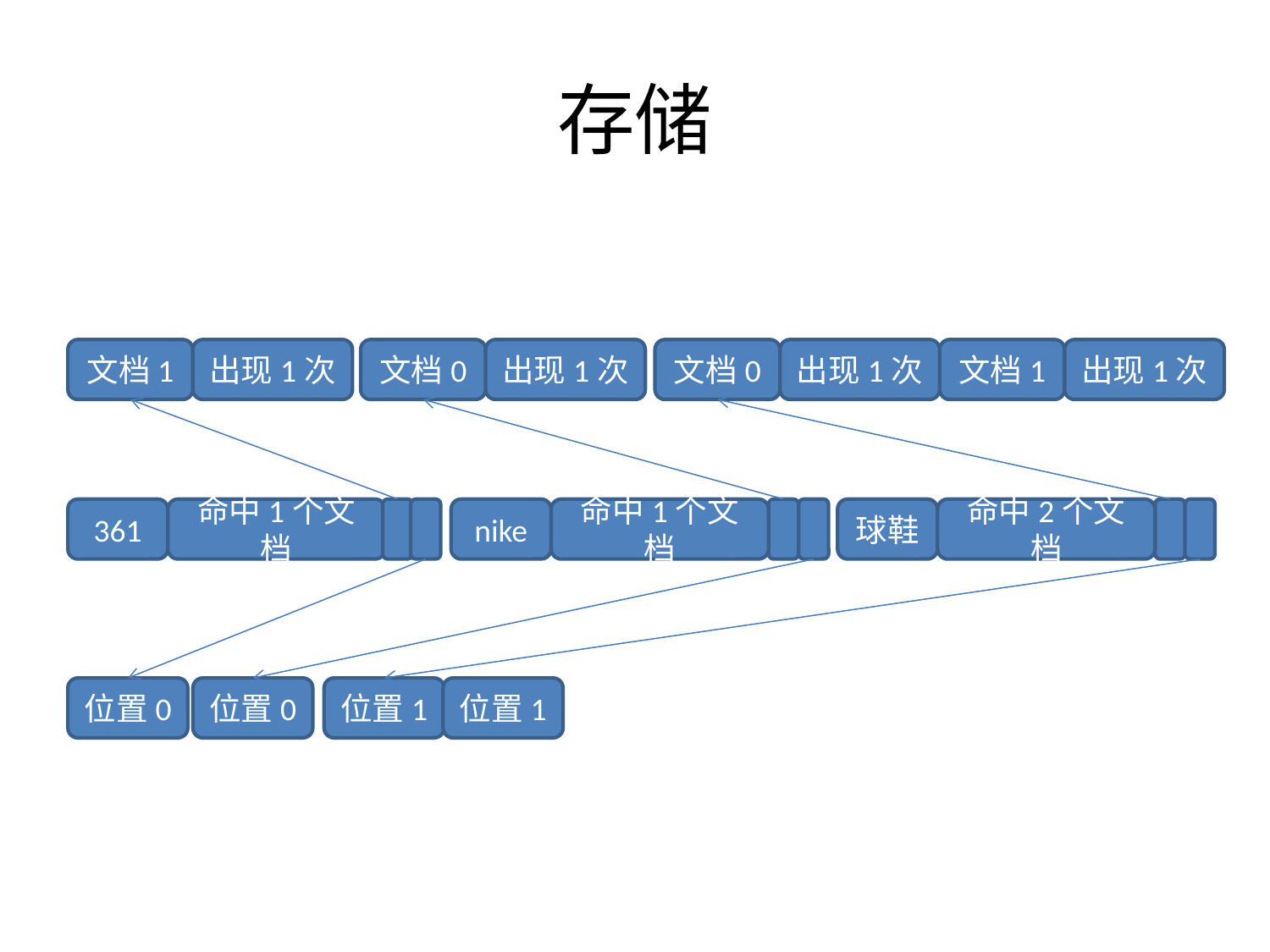

# 存储
文档1
出现1次
文档0
出现1次
文档0
出现1次
文档1
出现1次
361
命中1个文档

nike
命中1个文档

球鞋
命中2个文档

位置0
位置0
位置1
位置1